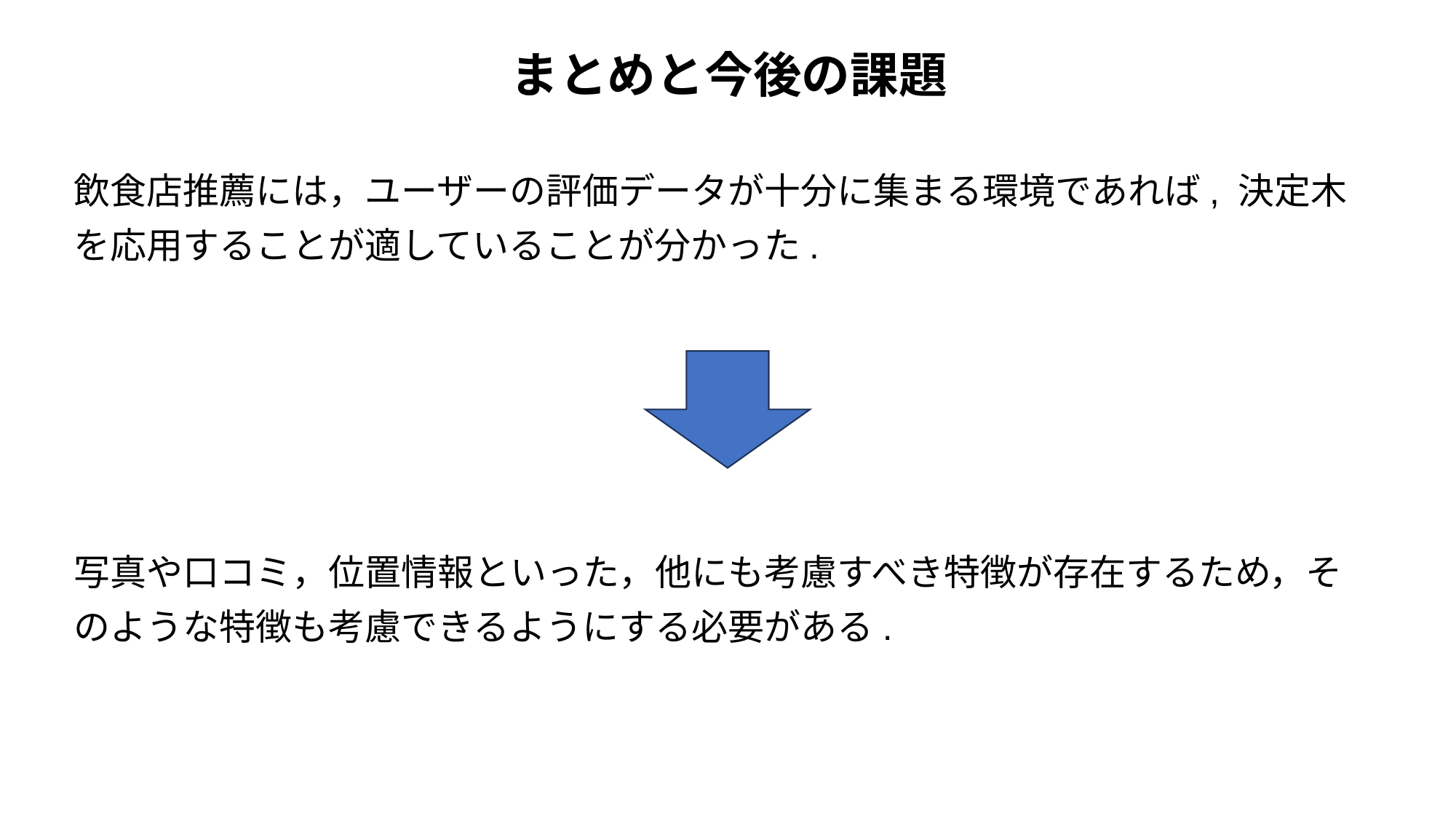

まとめと今後の課題

飲食店推薦には，ユーザーの評価データが十分に集まる環境であれば, 決定木
を応用することが適していることが分かった.

写真や口コミ，位置情報といった，他にも考慮すべき特徴が存在するため，そ
のような特徴も考慮できるようにする必要がある.